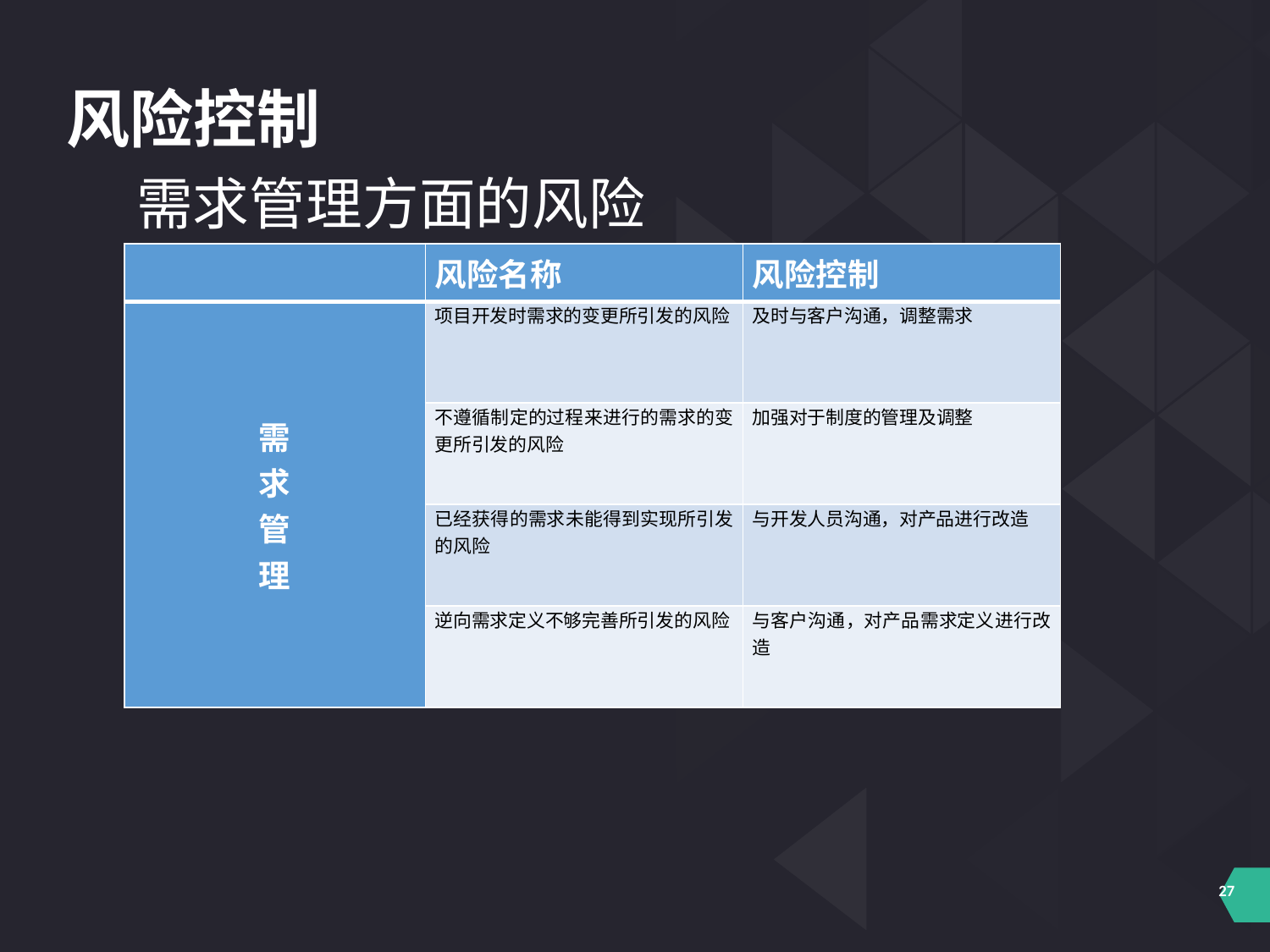

风险控制
需求管理方面的风险
|  | 风险名称 | 风险控制 |
| --- | --- | --- |
| 需 求 管 理 | 项目开发时需求的变更所引发的风险 | 及时与客户沟通，调整需求 |
|  | 不遵循制定的过程来进行的需求的变更所引发的风险 | 加强对于制度的管理及调整 |
|  | 已经获得的需求未能得到实现所引发的风险 | 与开发人员沟通，对产品进行改造 |
|  | 逆向需求定义不够完善所引发的风险 | 与客户沟通，对产品需求定义进行改造 |